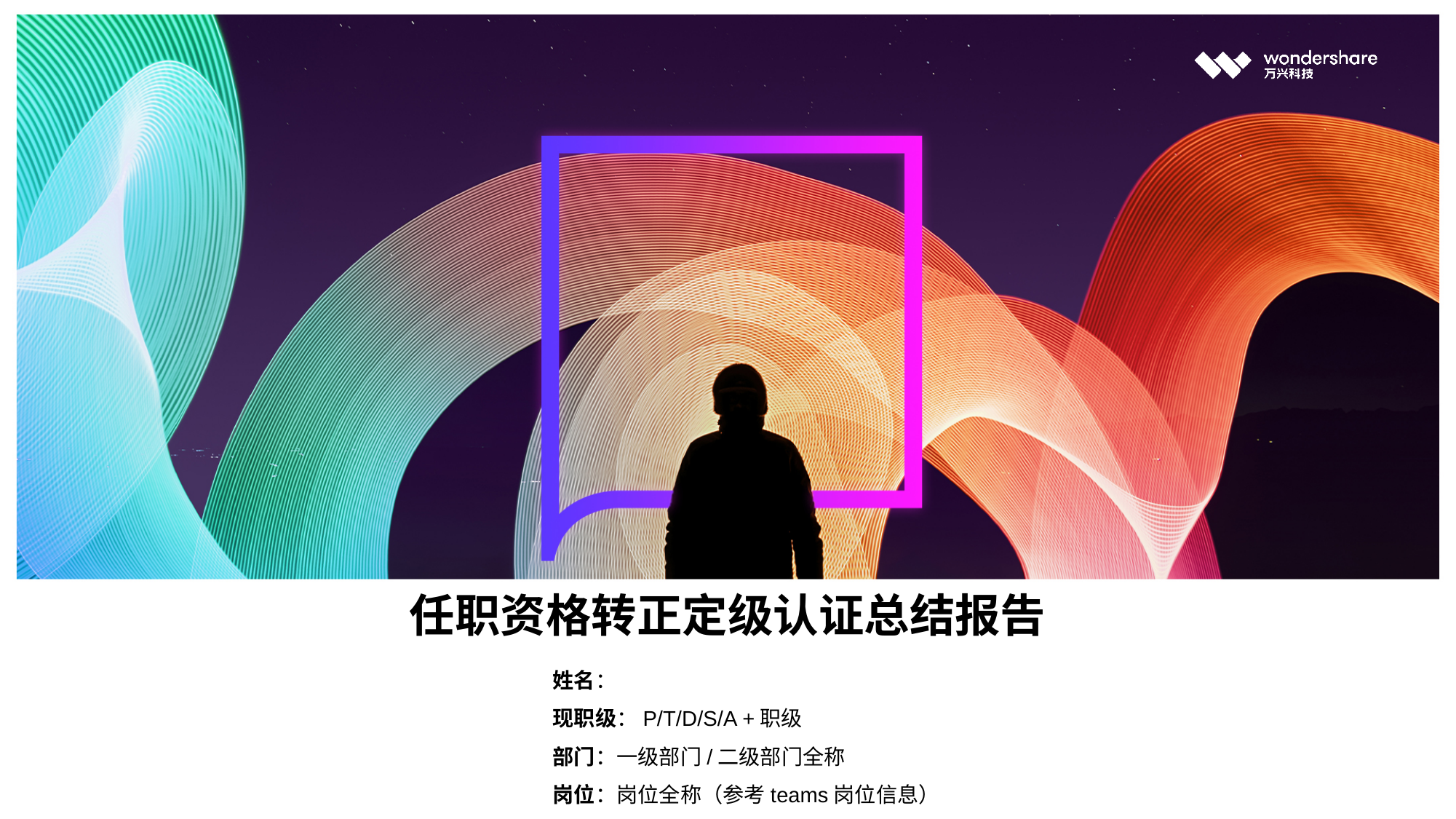

任职资格转正定级认证总结报告
姓名：
现职级：P/T/D/S/A +职级
部门：一级部门/二级部门全称
岗位：岗位全称（参考teams岗位信息）